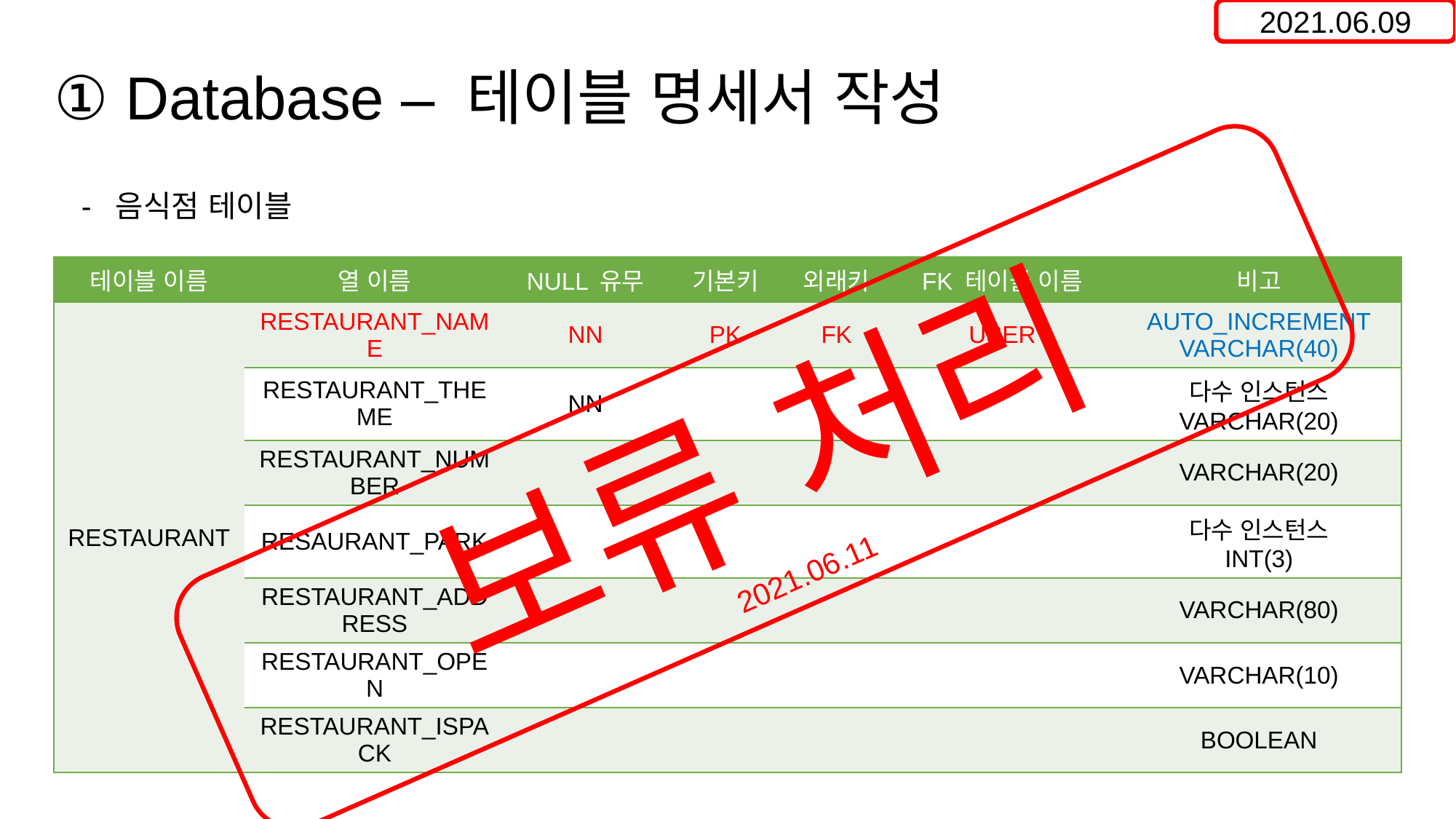

2021.06.09
① Database – 테이블 명세서 작성

 -  음식점 테이블
| 테이블 이름 | 열 이름 | NULL 유무 | 기본키 | 외래키 | FK 테이블 이름 | 비고 |
| --- | --- | --- | --- | --- | --- | --- |
| RESTAURANT | RESTAURANT\_NAME | NN | PK | FK | USER | AUTO\_INCREMENT VARCHAR(40) |
|  | RESTAURANT\_THEME | NN |  |  |  | 다수 인스턴스 VARCHAR(20) |
|  | RESTAURANT\_NUMBER |  |  |  |  | VARCHAR(20) |
|  | RESAURANT\_PARK |  |  |  |  | 다수 인스턴스 INT(3) |
|  | RESTAURANT\_ADDRESS |  |  |  |  | VARCHAR(80) |
|  | RESTAURANT\_OPEN |  |  |  |  | VARCHAR(10) |
|  | RESTAURANT\_ISPACK |  |  |  |  | BOOLEAN |
보류 처리
2021.06.11